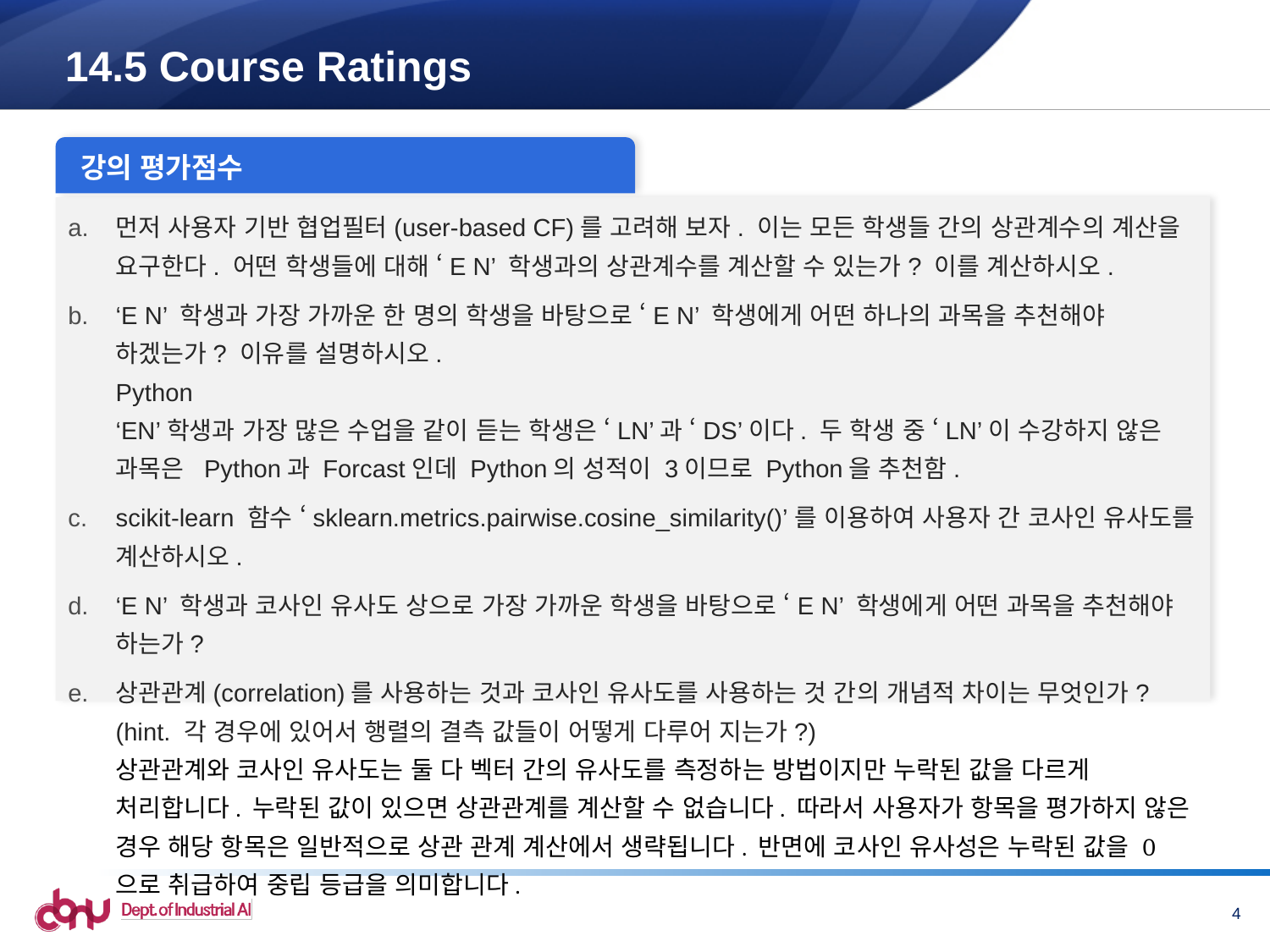

# 14.5 Course Ratings
강의 평가점수
먼저 사용자 기반 협업필터(user-based CF)를 고려해 보자. 이는 모든 학생들 간의 상관계수의 계산을 요구한다. 어떤 학생들에 대해 ‘E N’ 학생과의 상관계수를 계산할 수 있는가? 이를 계산하시오.
‘E N’ 학생과 가장 가까운 한 명의 학생을 바탕으로 ‘E N’ 학생에게 어떤 하나의 과목을 추천해야 하겠는가? 이유를 설명하시오.
Python
‘EN’학생과 가장 많은 수업을 같이 듣는 학생은 ‘LN’과 ‘DS’이다. 두 학생 중 ‘LN’이 수강하지 않은 과목은  Python과 Forcast인데 Python의 성적이 3이므로 Python을 추천함.
scikit-learn 함수 ‘sklearn.metrics.pairwise.cosine_similarity()’를 이용하여 사용자 간 코사인 유사도를 계산하시오.
‘E N’ 학생과 코사인 유사도 상으로 가장 가까운 학생을 바탕으로 ‘E N’ 학생에게 어떤 과목을 추천해야 하는가?
상관관계(correlation)를 사용하는 것과 코사인 유사도를 사용하는 것 간의 개념적 차이는 무엇인가? (hint. 각 경우에 있어서 행렬의 결측 값들이 어떻게 다루어 지는가?)
상관관계와 코사인 유사도는 둘 다 벡터 간의 유사도를 측정하는 방법이지만 누락된 값을 다르게 처리합니다. 누락된 값이 있으면 상관관계를 계산할 수 없습니다. 따라서 사용자가 항목을 평가하지 않은 경우 해당 항목은 일반적으로 상관 관계 계산에서 생략됩니다. 반면에 코사인 유사성은 누락된 값을 0으로 취급하여 중립 등급을 의미합니다.